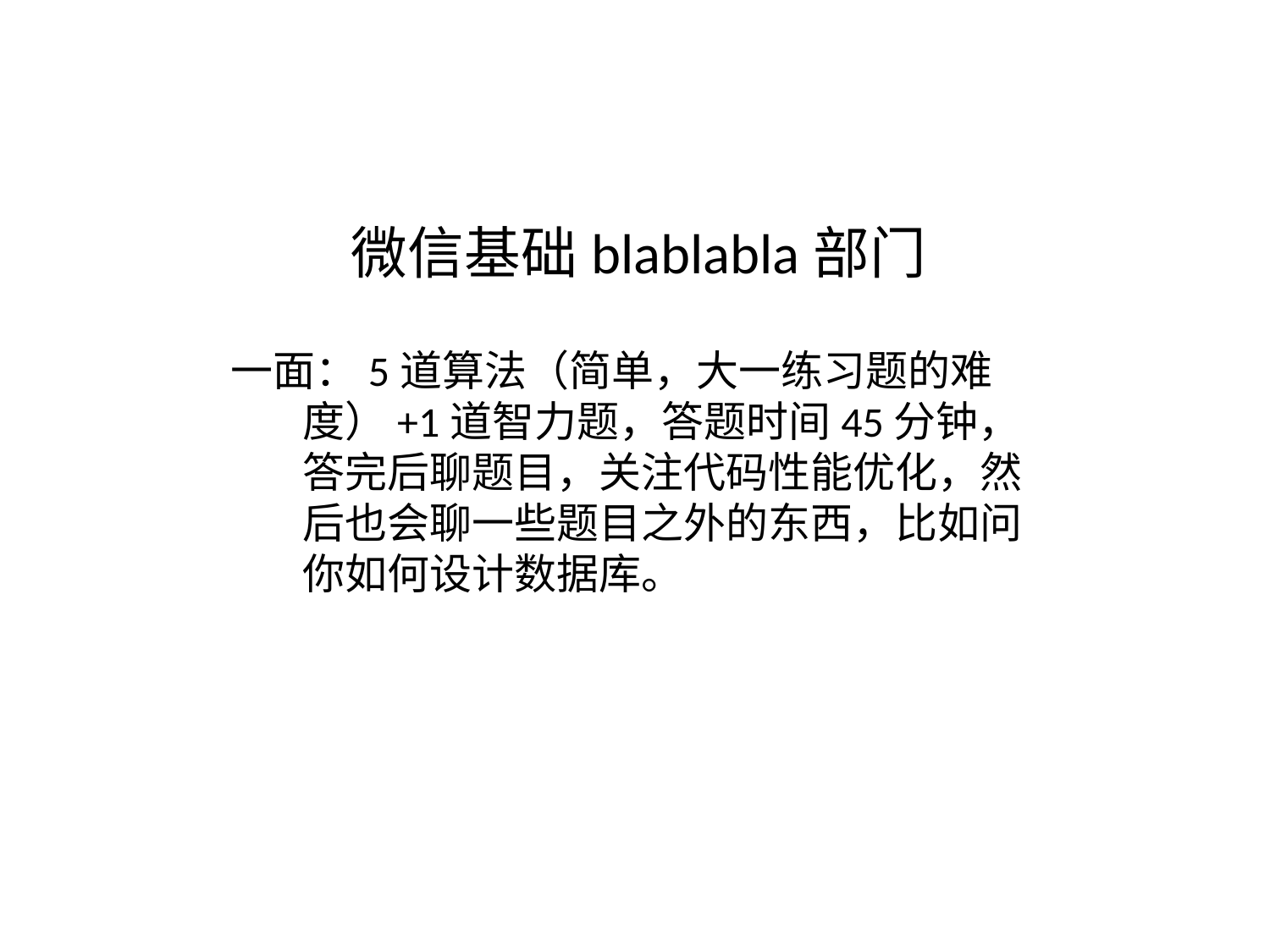

# 微信基础blablabla部门
一面：5道算法（简单，大一练习题的难度）+1道智力题，答题时间45分钟，答完后聊题目，关注代码性能优化，然后也会聊一些题目之外的东西，比如问你如何设计数据库。